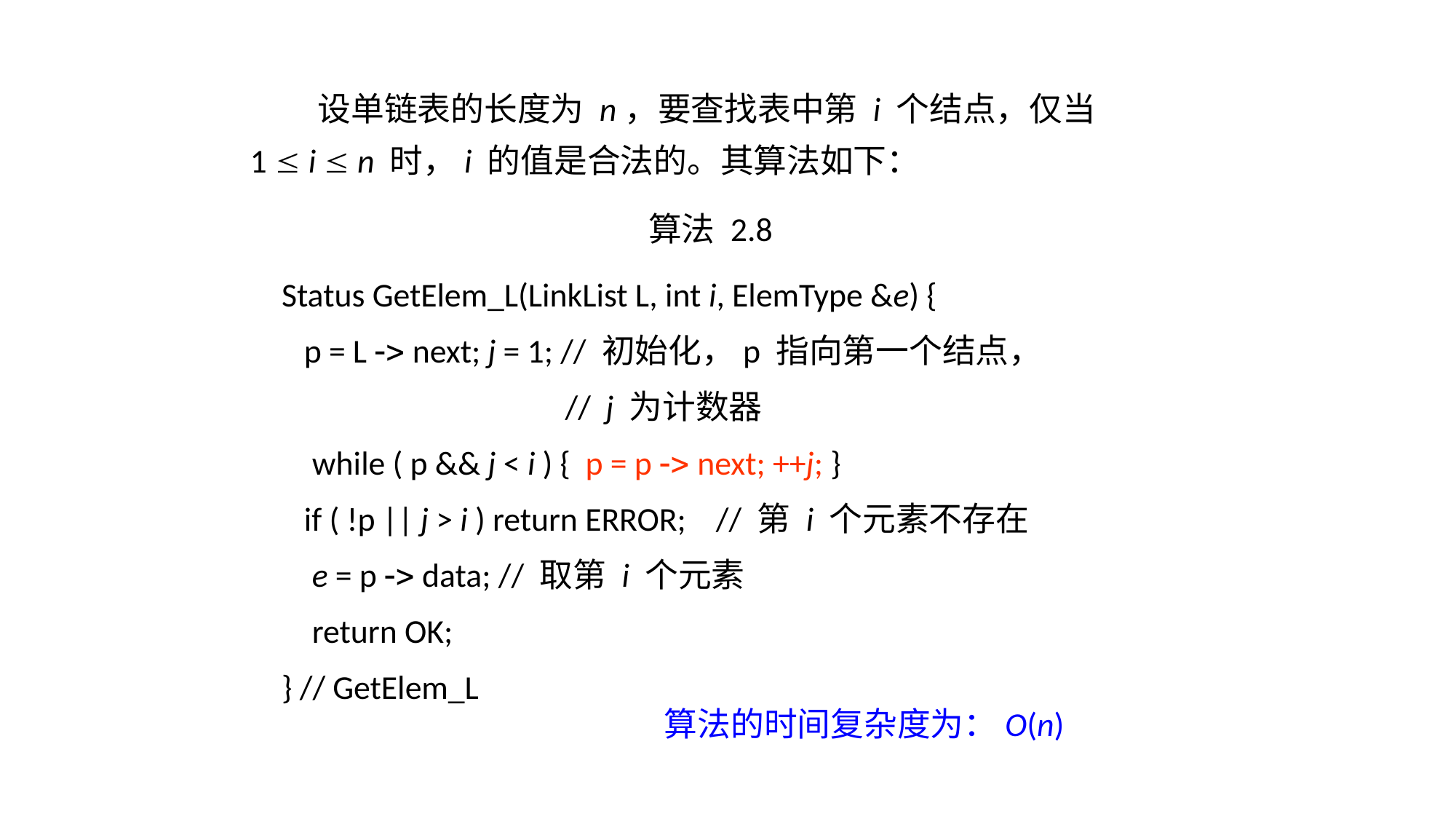

设单链表的长度为 n，要查找表中第 i 个结点，仅当
1 ≤ i ≤ n 时，i 的值是合法的。其算法如下：
算法 2.8
Status GetElem_L(LinkList L, int i, ElemType &e) {
   p = L −> next; j = 1; // 初始化，p 指向第一个结点，
                                      //  j 为计数器
   while ( p && j < i ) {  p = p −> next; ++j; }
   if ( !p || j > i ) return ERROR;    // 第 i 个元素不存在
   e = p −> data; // 取第 i 个元素
   return OK;
} // GetElem_L
算法的时间复杂度为：O(n)